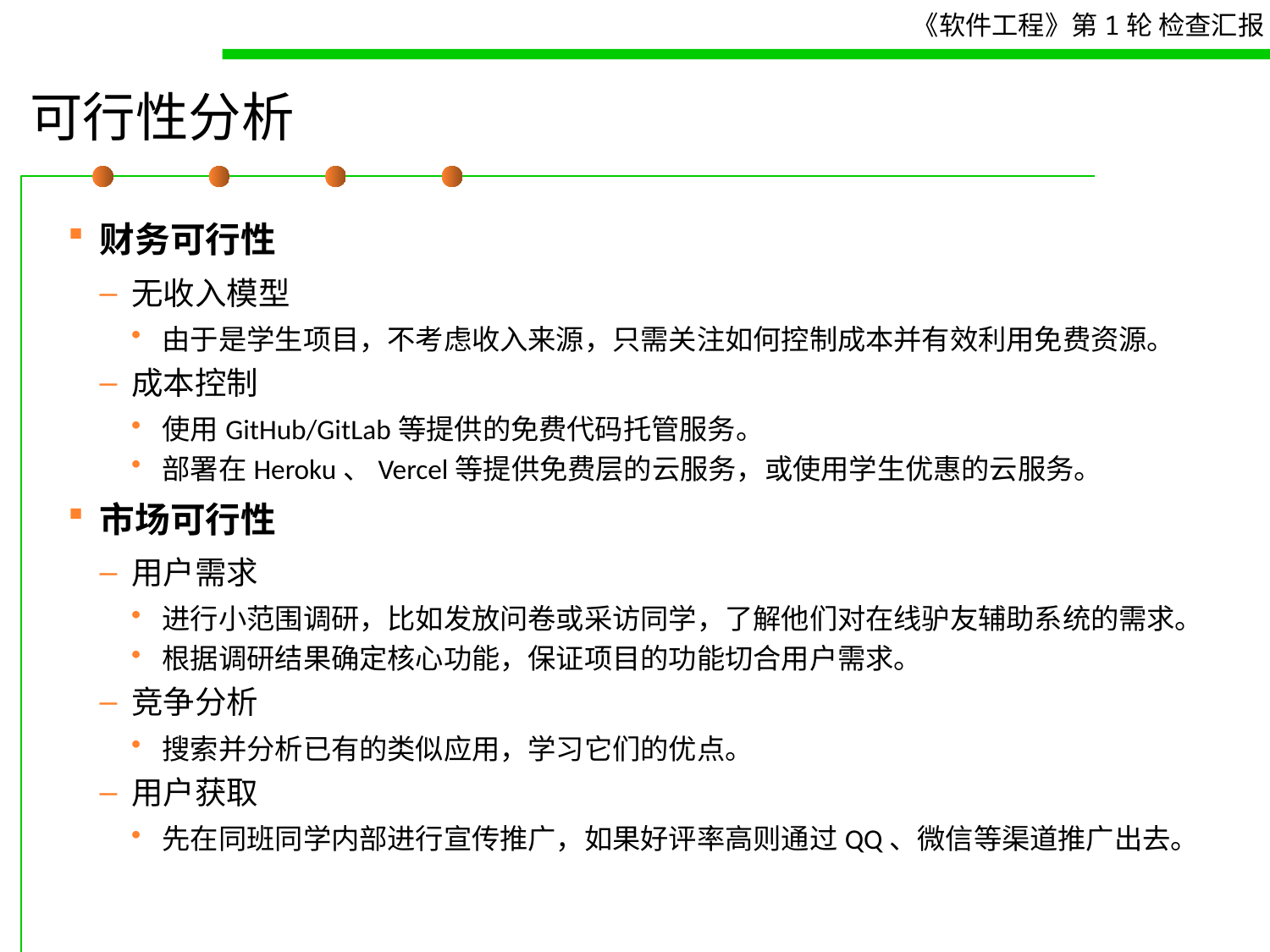

# 可行性分析
财务可行性
无收入模型
由于是学生项目，不考虑收入来源，只需关注如何控制成本并有效利用免费资源。
成本控制
使用GitHub/GitLab等提供的免费代码托管服务。
部署在Heroku、Vercel等提供免费层的云服务，或使用学生优惠的云服务。
市场可行性
用户需求
进行小范围调研，比如发放问卷或采访同学，了解他们对在线驴友辅助系统的需求。
根据调研结果确定核心功能，保证项目的功能切合用户需求。
竞争分析
搜索并分析已有的类似应用，学习它们的优点。
用户获取
先在同班同学内部进行宣传推广，如果好评率高则通过QQ、微信等渠道推广出去。